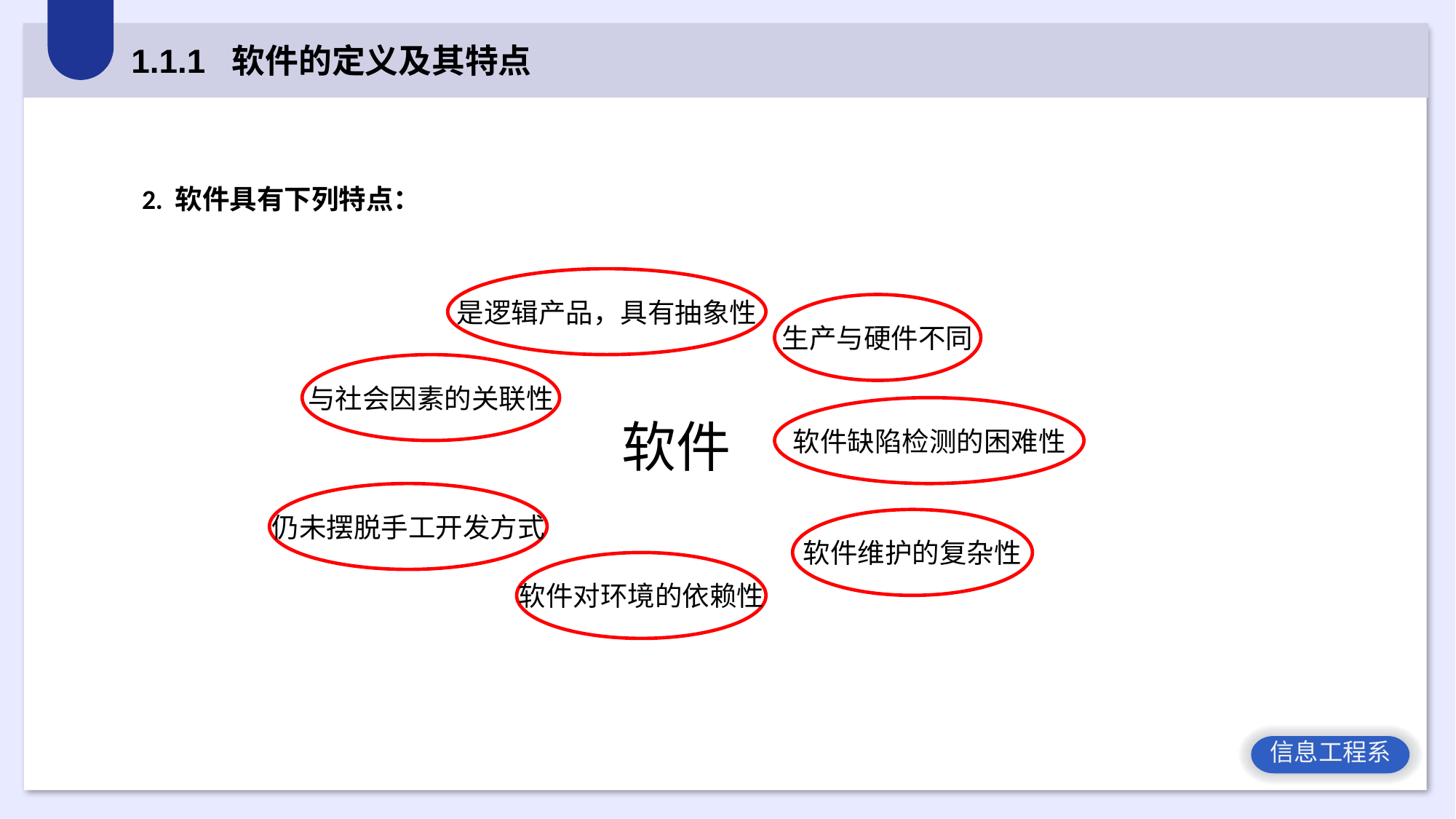

1.1.1  软件的定义及其特点
2. 软件具有下列特点：
是逻辑产品，具有抽象性
生产与硬件不同
与社会因素的关联性
软件缺陷检测的困难性
软件
仍未摆脱手工开发方式
软件维护的复杂性
软件对环境的依赖性